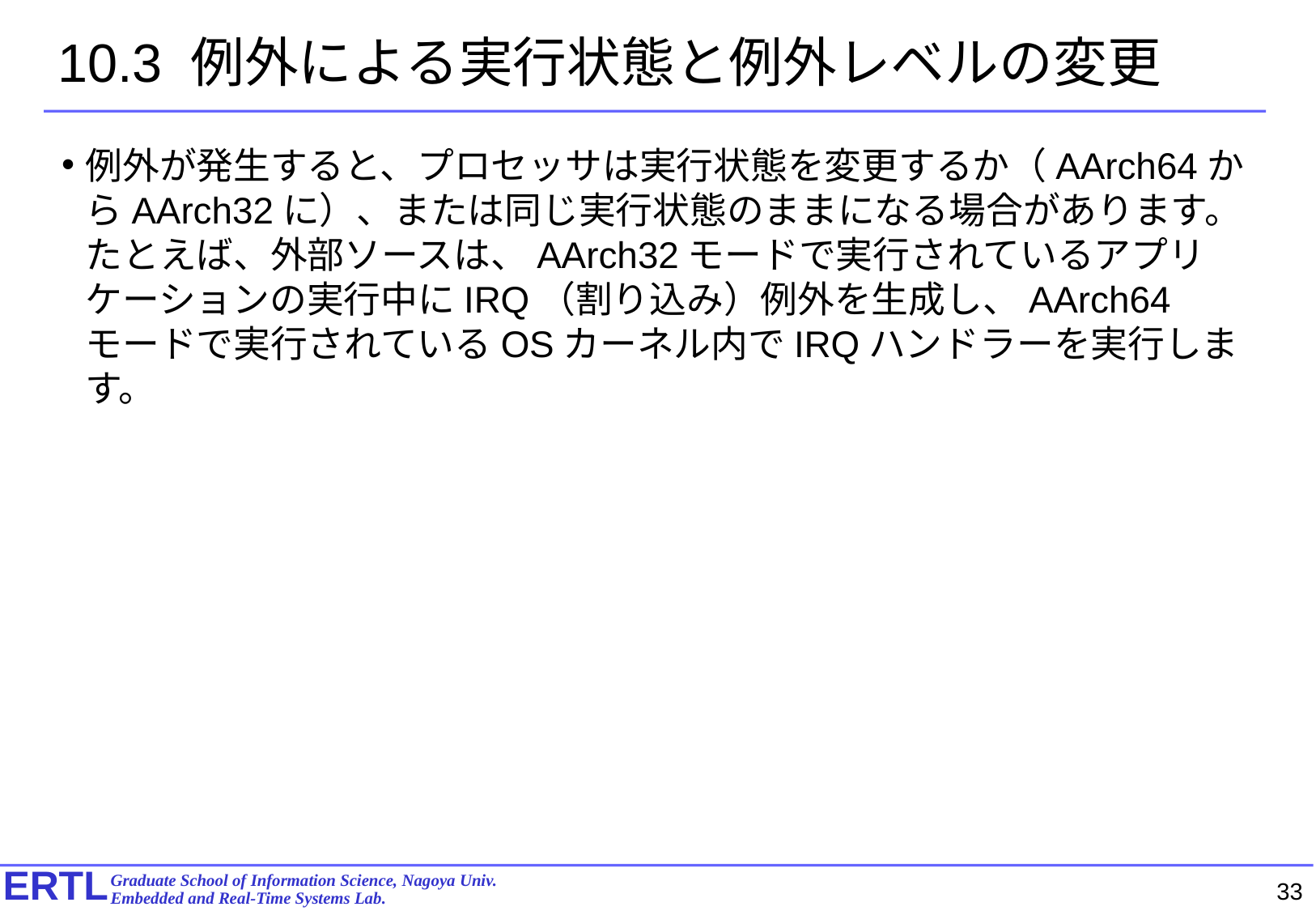

# 10.3 例外による実行状態と例外レベルの変更
例外が発生すると、プロセッサは実行状態を変更するか（AArch64からAArch32に）、または同じ実行状態のままになる場合があります。たとえば、外部ソースは、AArch32モードで実行されているアプリケーションの実行中にIRQ（割り込み）例外を生成し、AArch64モードで実行されているOSカーネル内でIRQハンドラーを実行します。

33